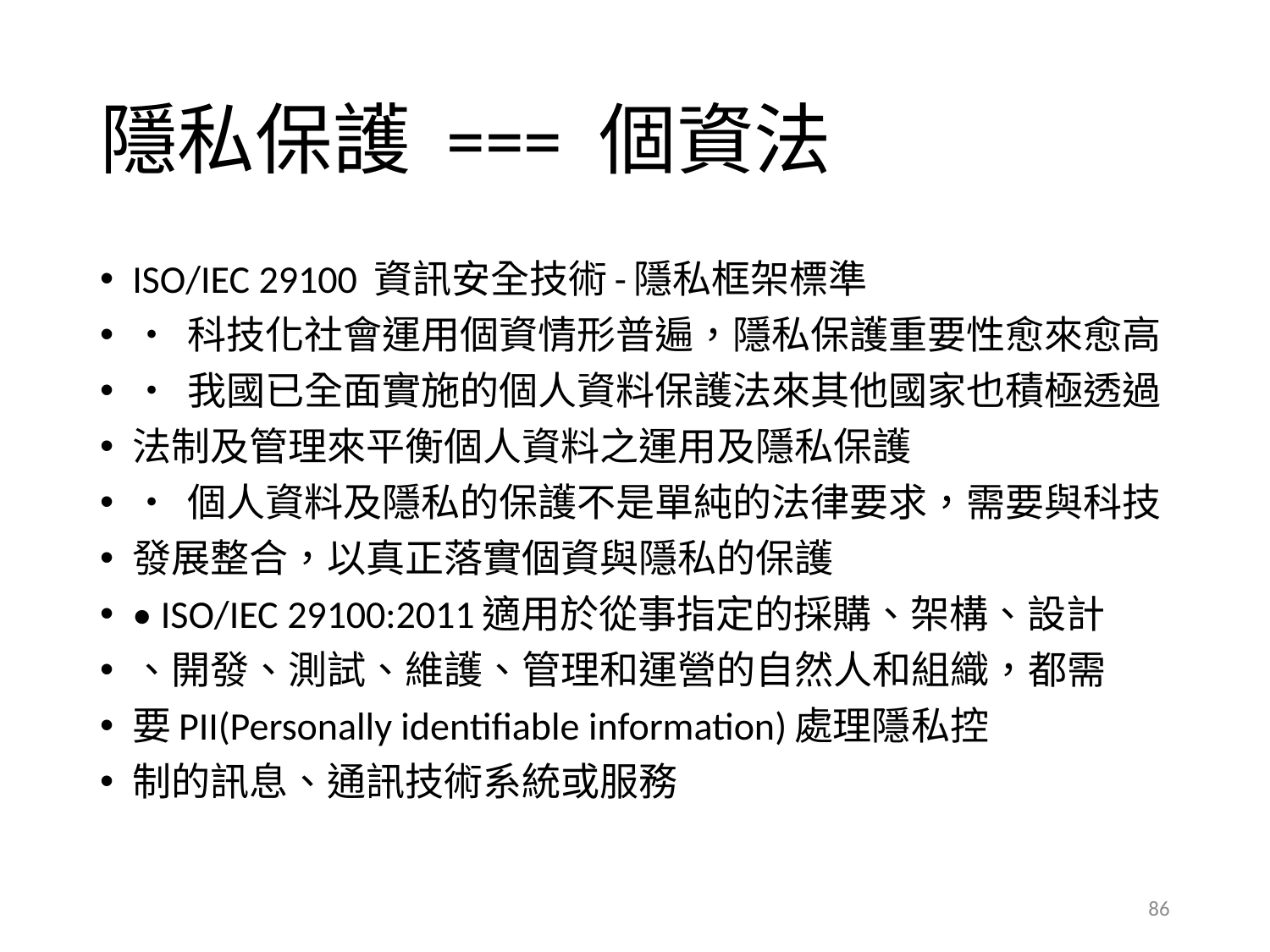

# 隱私保護 === 個資法
ISO/IEC 29100 資訊安全技術-隱私框架標準
• 科技化社會運用個資情形普遍，隱私保護重要性愈來愈高
• 我國已全面實施的個人資料保護法來其他國家也積極透過
法制及管理來平衡個人資料之運用及隱私保護
• 個人資料及隱私的保護不是單純的法律要求，需要與科技
發展整合，以真正落實個資與隱私的保護
• ISO/IEC 29100:2011適用於從事指定的採購、架構、設計
、開發、測試、維護、管理和運營的自然人和組織，都需
要PII(Personally identifiable information)處理隱私控
制的訊息、通訊技術系統或服務
86